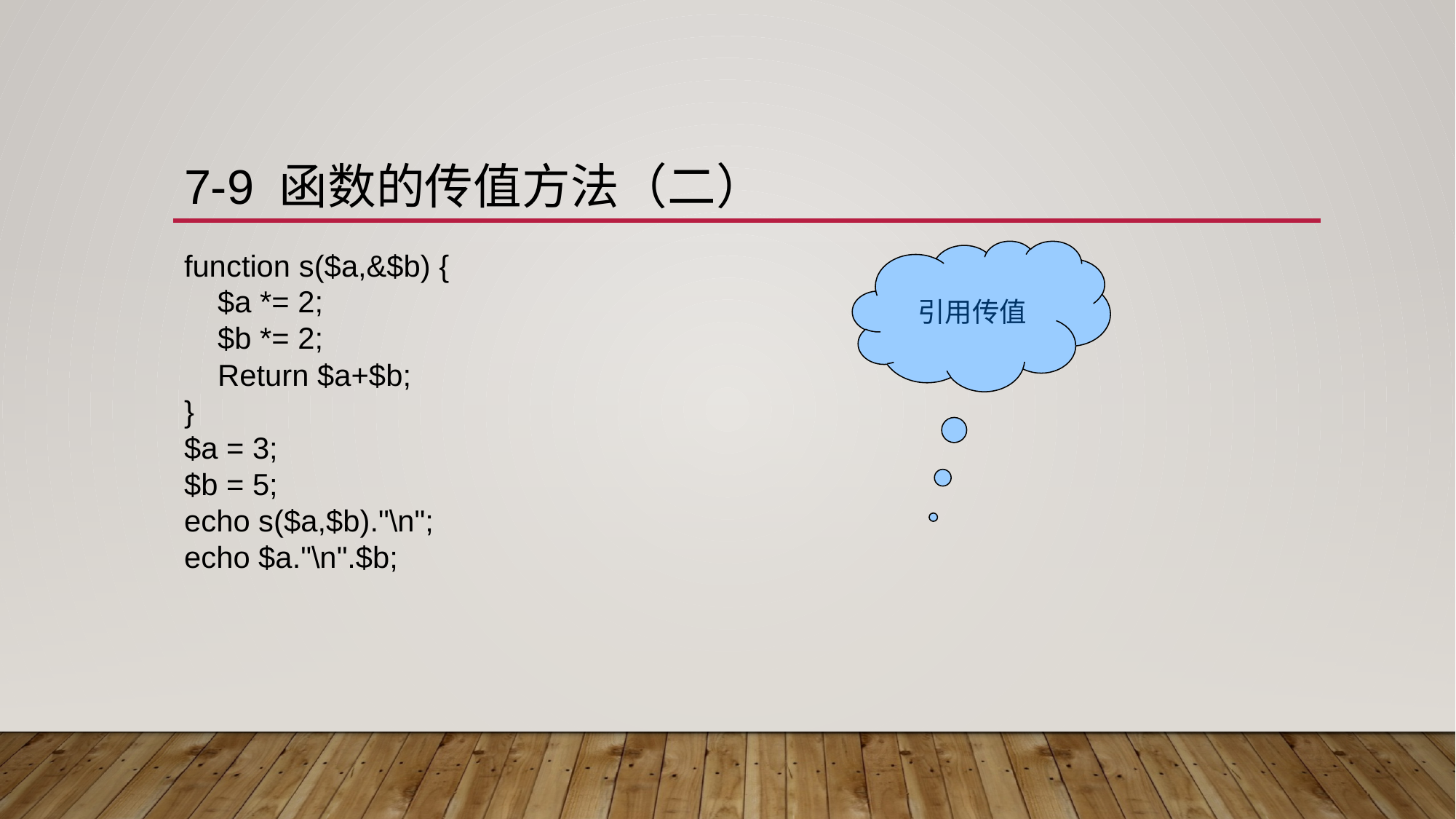

# 7-9 函数的传值方法（二）
function s($a,&$b) {
    $a *= 2;
    $b *= 2;
    Return $a+$b;
}
$a = 3;
$b = 5;
echo s($a,$b)."\n";
echo $a."\n".$b;
引用传值